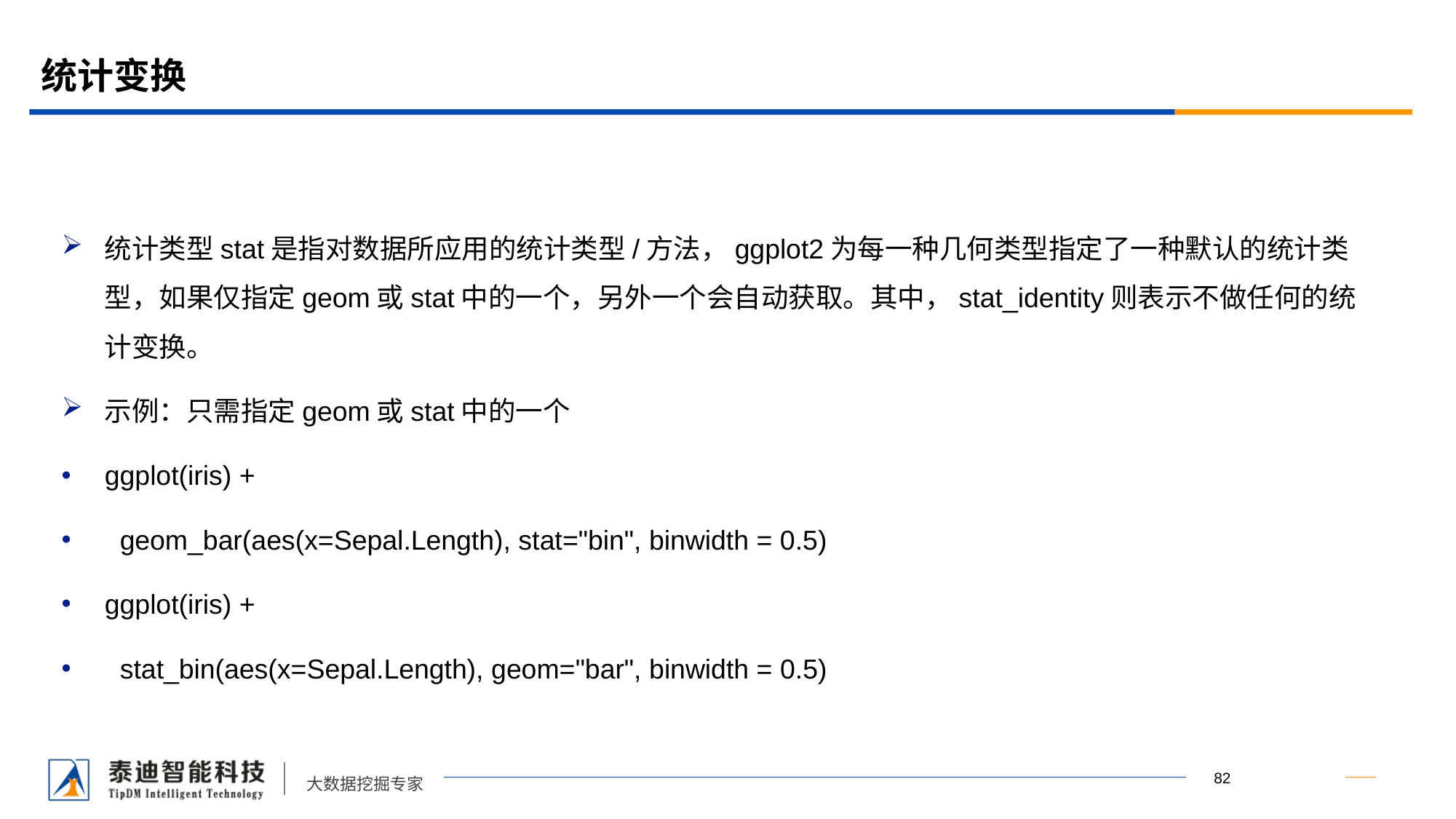

# 统计变换

统计类型stat是指对数据所应用的统计类型/方法，ggplot2为每一种几何类型指定了一种默认的统计类型，如果仅指定geom或stat中的一个，另外一个会自动获取。其中，stat_identity则表示不做任何的统计变换。
示例：只需指定geom或stat中的一个
ggplot(iris) +
  geom_bar(aes(x=Sepal.Length), stat="bin", binwidth = 0.5)
ggplot(iris) +
  stat_bin(aes(x=Sepal.Length), geom="bar", binwidth = 0.5)